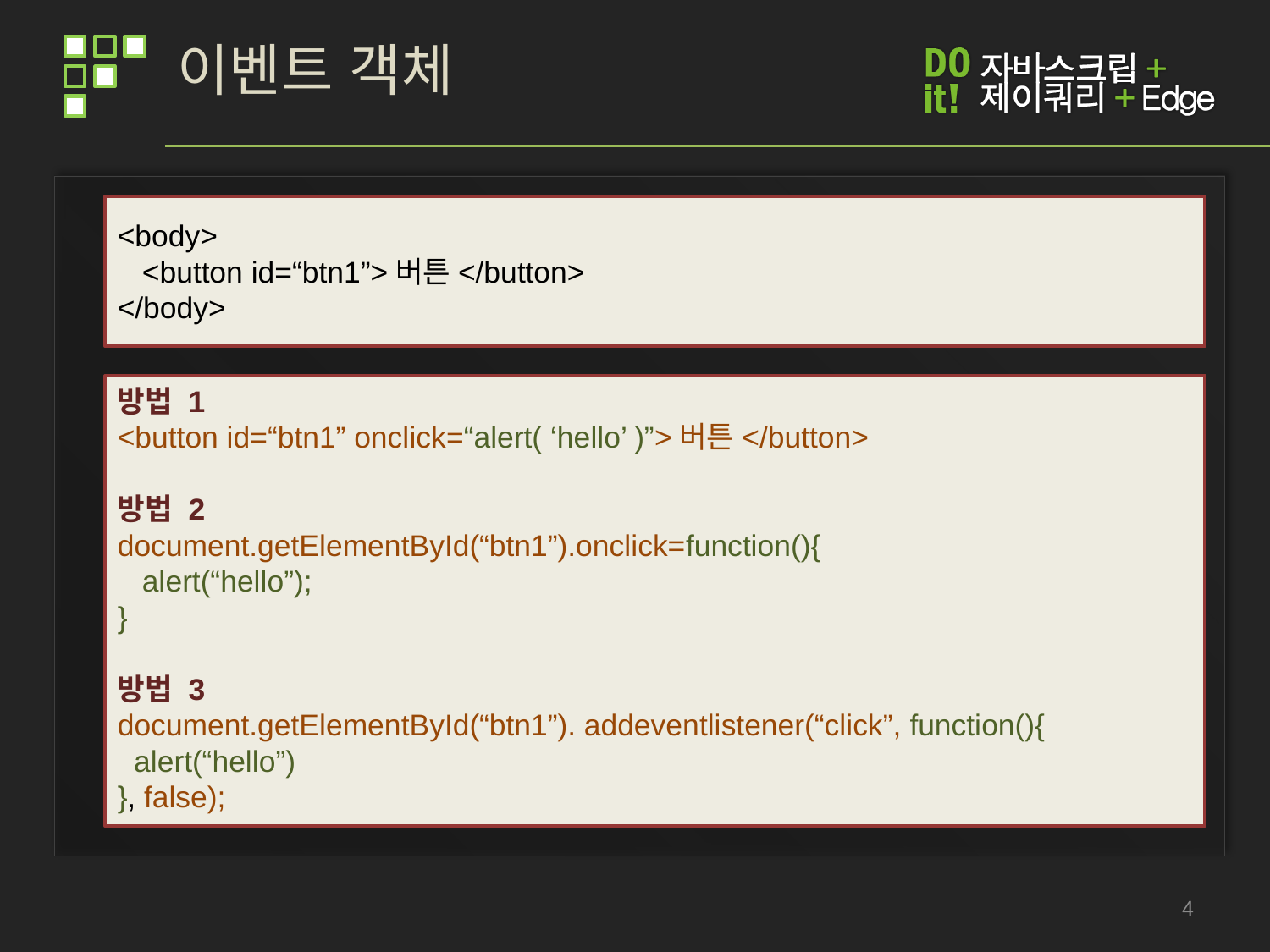

# 이벤트 객체
<body>
   <button id=“btn1”>버튼</button>
</body>
방법 1
<button id=“btn1” onclick=“alert( ‘hello’ )”>버튼</button>

방법 2
document.getElementById(“btn1”).onclick=function(){
   alert(“hello”);
}

방법 3
document.getElementById(“btn1”). addeventlistener(“click”, function(){
  alert(“hello”)
}, false);

4